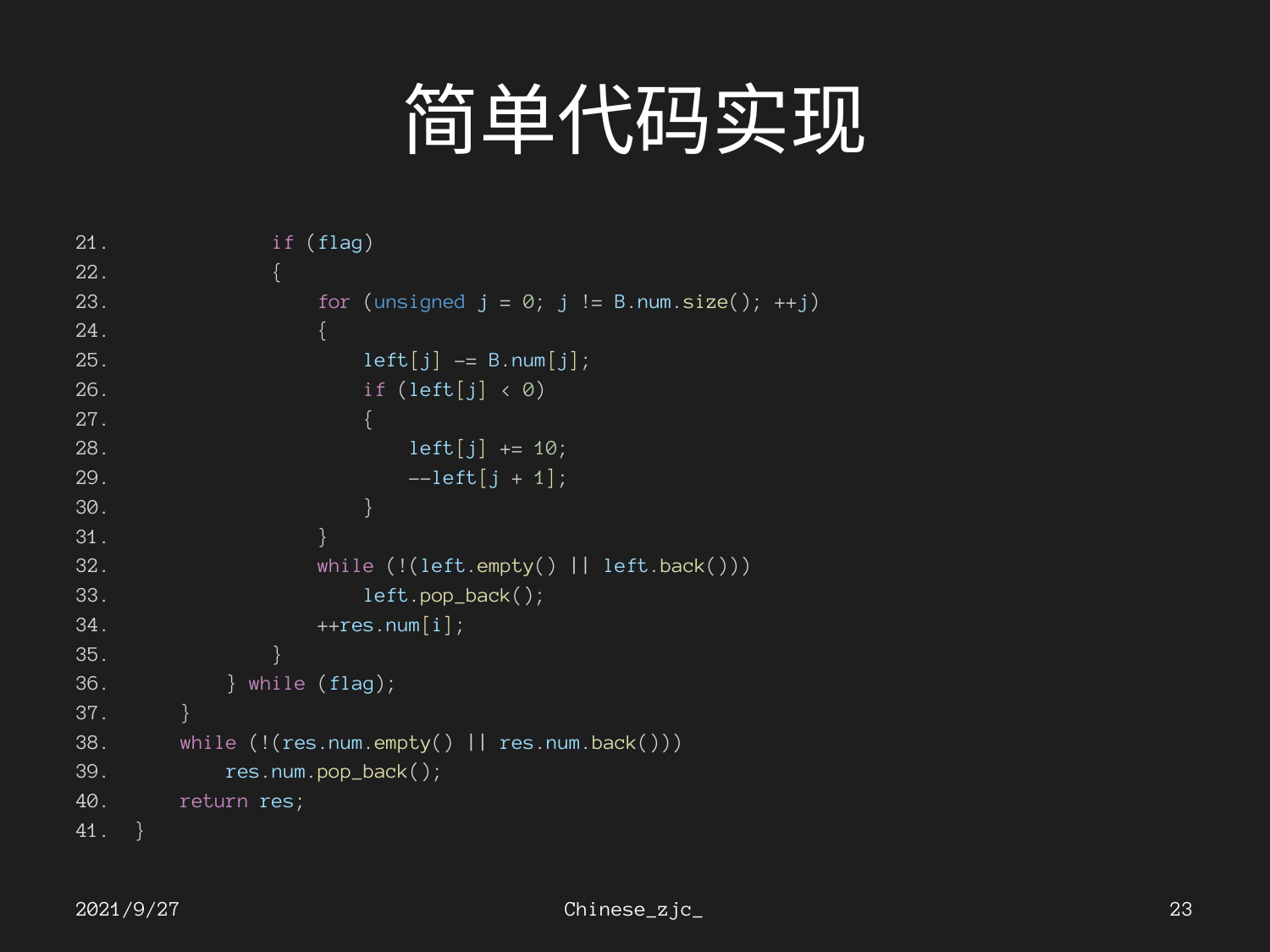

# 简单代码实现
             if (flag)
             {
                 for (unsigned j = 0; j != B.num.size(); ++j)
                 {
                     left[j] -= B.num[j];
                     if (left[j] < 0)
                     {
                         left[j] += 10;
                         --left[j + 1];
                     }
                 }
                 while (!(left.empty() || left.back()))
                     left.pop_back();
                 ++res.num[i];
             }
         } while (flag);
     }
     while (!(res.num.empty() || res.num.back()))
         res.num.pop_back();
     return res;
 }
2021/9/27
Chinese_zjc_
23